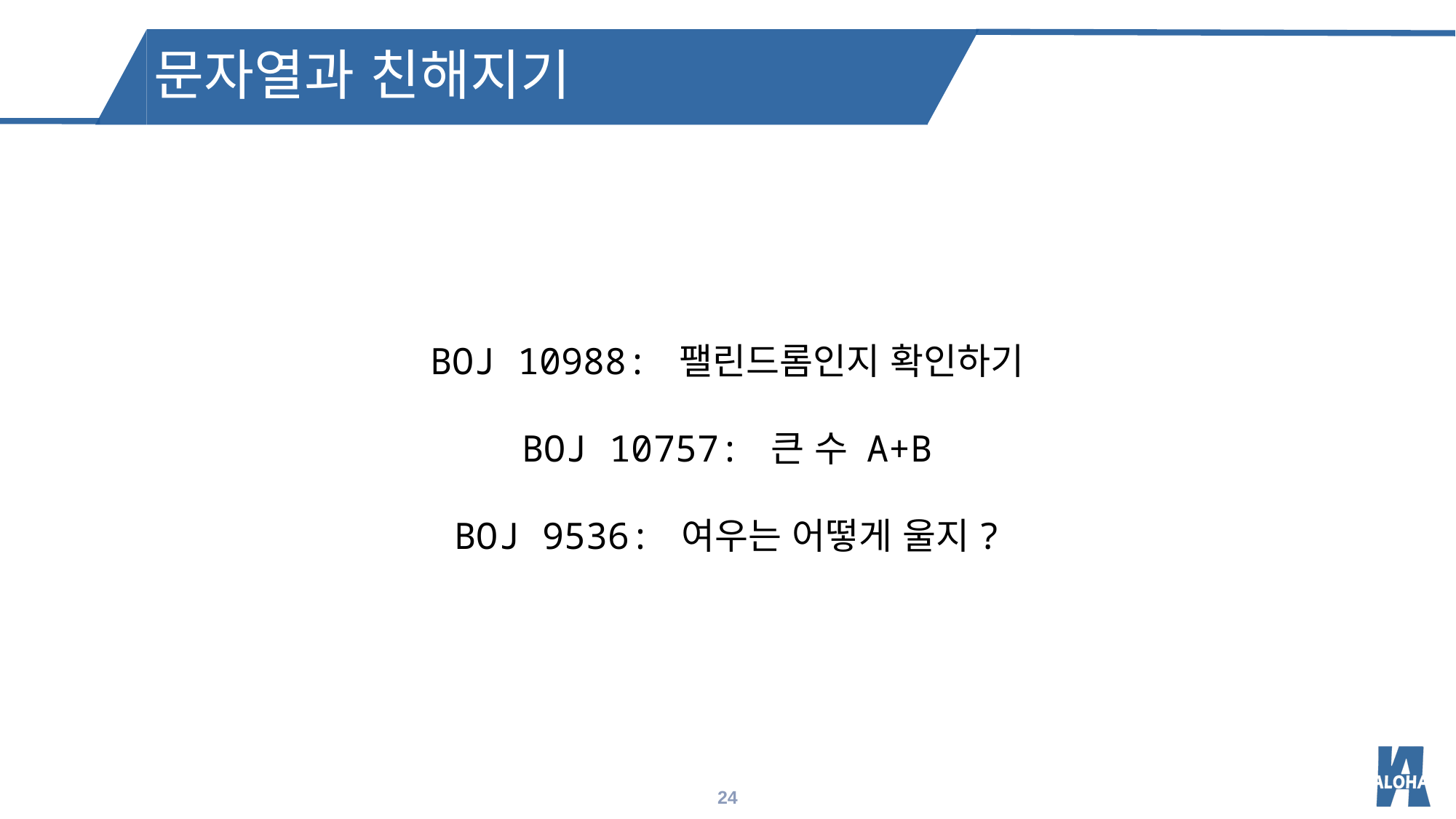

문자열과 친해지기
BOJ 10988: 팰린드롬인지 확인하기

BOJ 10757: 큰 수 A+B

BOJ 9536: 여우는 어떻게 울지?
24